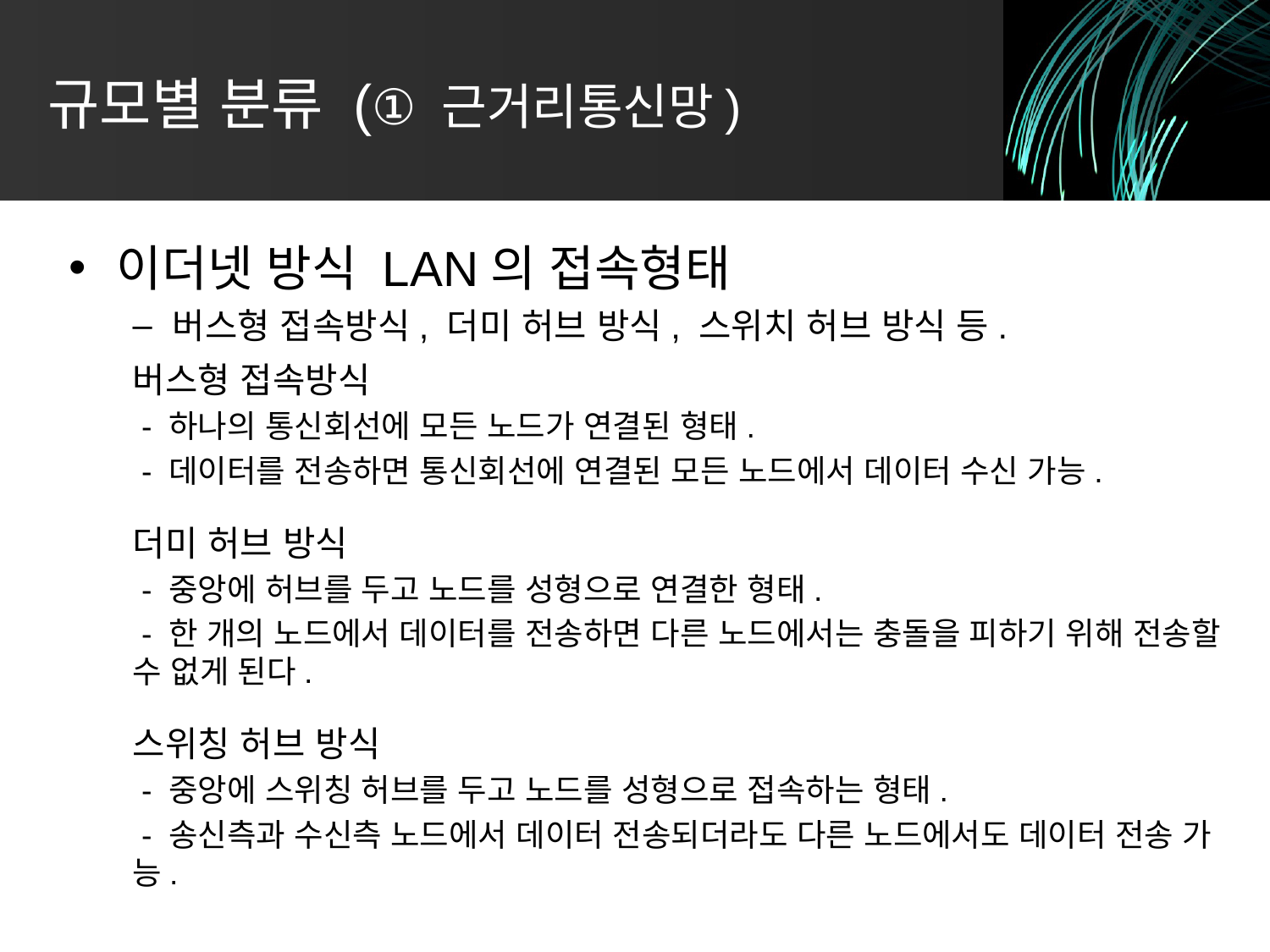

# 규모별 분류 (① 근거리통신망)
이더넷 방식 LAN의 접속형태
버스형 접속방식, 더미 허브 방식, 스위치 허브 방식 등.

버스형 접속방식
 - 하나의 통신회선에 모든 노드가 연결된 형태.
 - 데이터를 전송하면 통신회선에 연결된 모든 노드에서 데이터 수신 가능.

더미 허브 방식
 - 중앙에 허브를 두고 노드를 성형으로 연결한 형태.
 - 한 개의 노드에서 데이터를 전송하면 다른 노드에서는 충돌을 피하기 위해 전송할 수 없게 된다.

스위칭 허브 방식
 - 중앙에 스위칭 허브를 두고 노드를 성형으로 접속하는 형태.
 - 송신측과 수신측 노드에서 데이터 전송되더라도 다른 노드에서도 데이터 전송 가능.